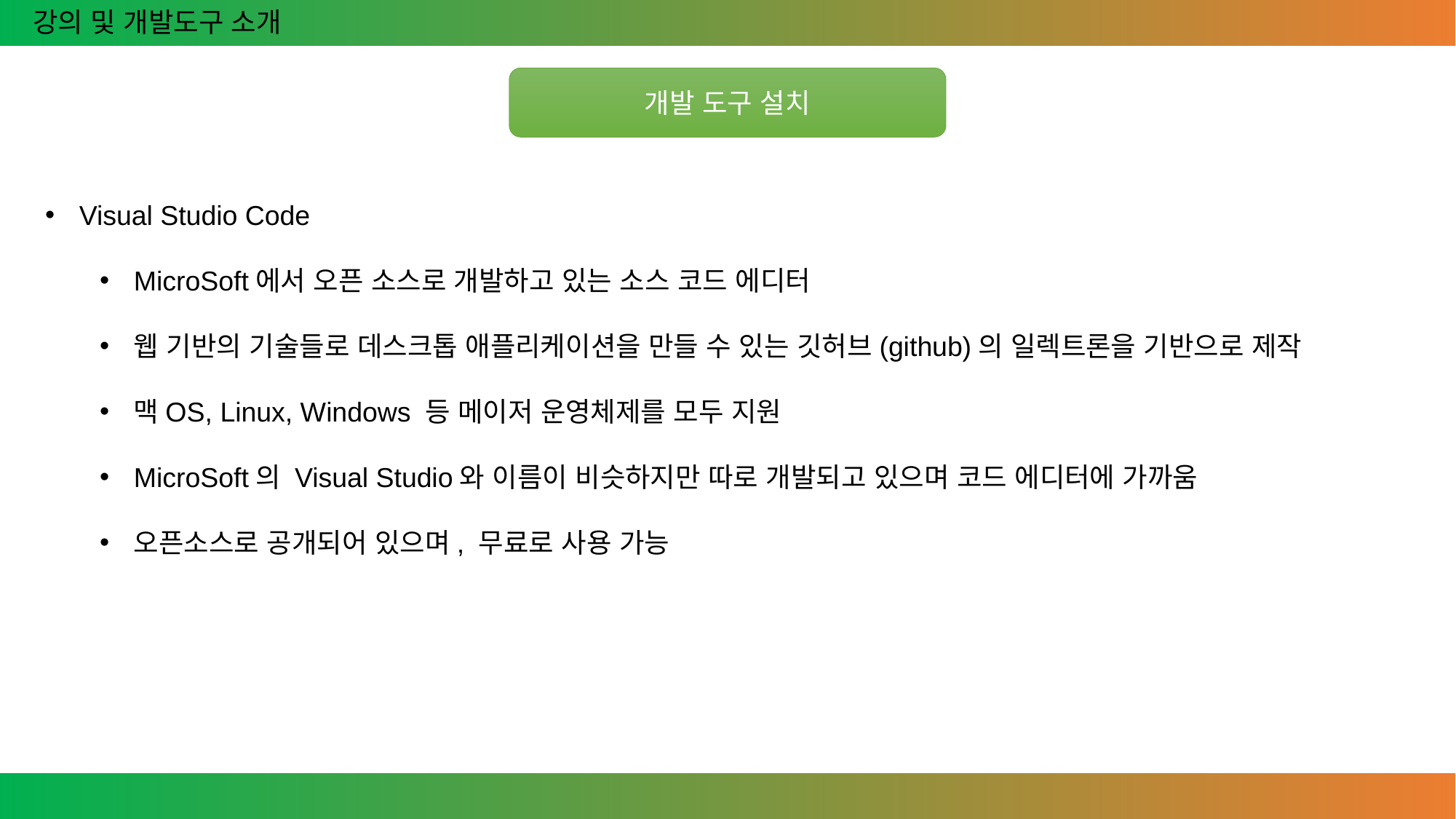

강의 및 개발도구 소개
개발 도구 설치
Visual Studio Code
MicroSoft에서 오픈 소스로 개발하고 있는 소스 코드 에디터
웹 기반의 기술들로 데스크톱 애플리케이션을 만들 수 있는 깃허브(github)의 일렉트론을 기반으로 제작
맥OS, Linux, Windows 등 메이저 운영체제를 모두 지원
MicroSoft의 Visual Studio와 이름이 비슷하지만 따로 개발되고 있으며 코드 에디터에 가까움
오픈소스로 공개되어 있으며, 무료로 사용 가능